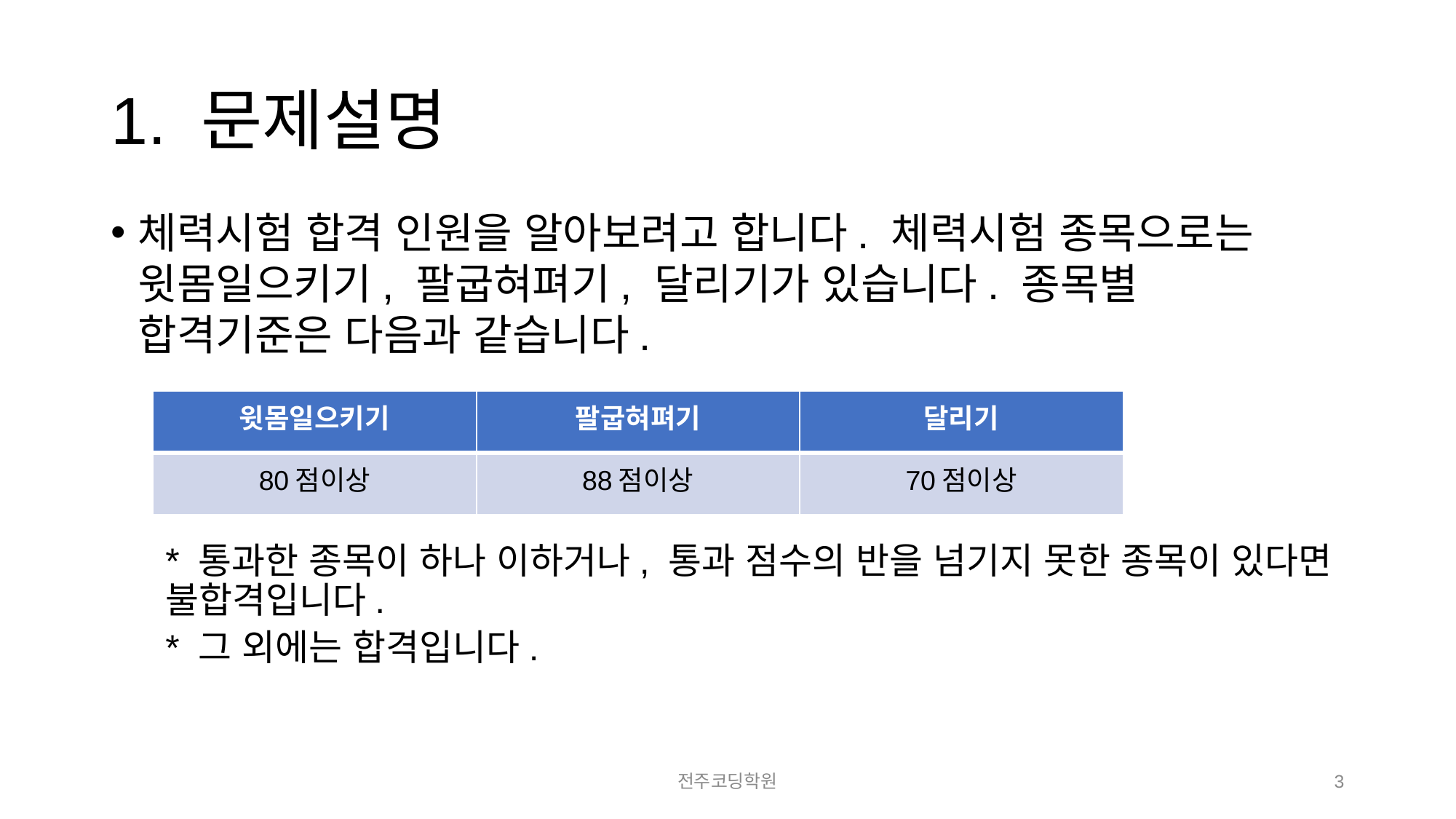

# 1. 문제설명
체력시험 합격 인원을 알아보려고 합니다. 체력시험 종목으로는 윗몸일으키기, 팔굽혀펴기, 달리기가 있습니다. 종목별 합격기준은 다음과 같습니다.

* 통과한 종목이 하나 이하거나, 통과 점수의 반을 넘기지 못한 종목이 있다면 불합격입니다.
* 그 외에는 합격입니다.
| 윗몸일으키기 | 팔굽혀펴기 | 달리기 |
| --- | --- | --- |
| 80점이상 | 88점이상 | 70점이상 |
전주코딩학원
3